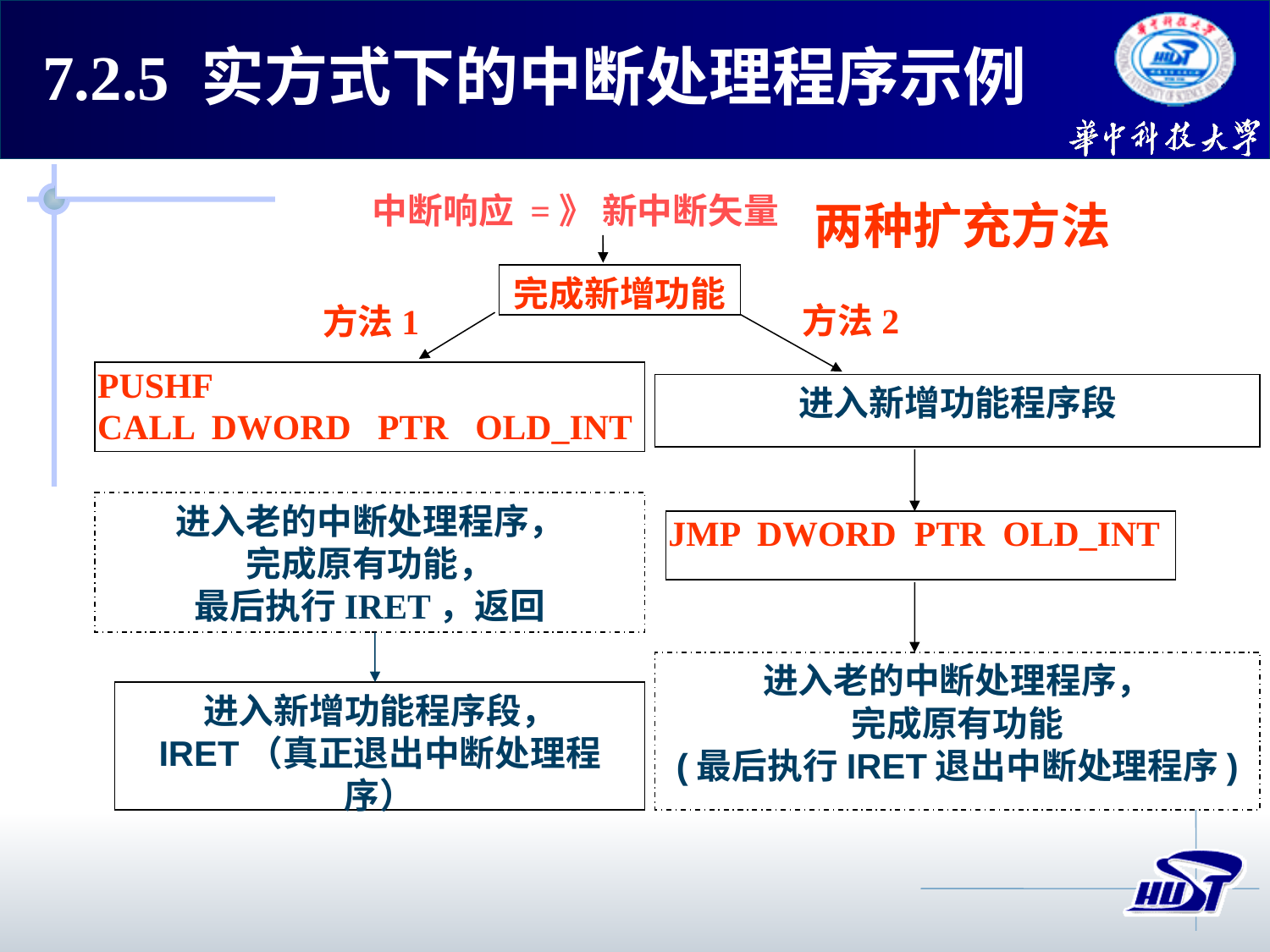

7.2.5 实方式下的中断处理程序示例
中断响应 =》 新中断矢量
两种扩充方法

完成新增功能
方法2
方法1

PUSHF
CALL  DWORD   PTR   OLD_INT
进入新增功能程序段

进入老的中断处理程序，
完成原有功能，
最后执行IRET，返回
JMP  DWORD  PTR  OLD_INT

进入老的中断处理程序，
完成原有功能
(最后执行IRET退出中断处理程序)
进入新增功能程序段，
IRET（真正退出中断处理程序）